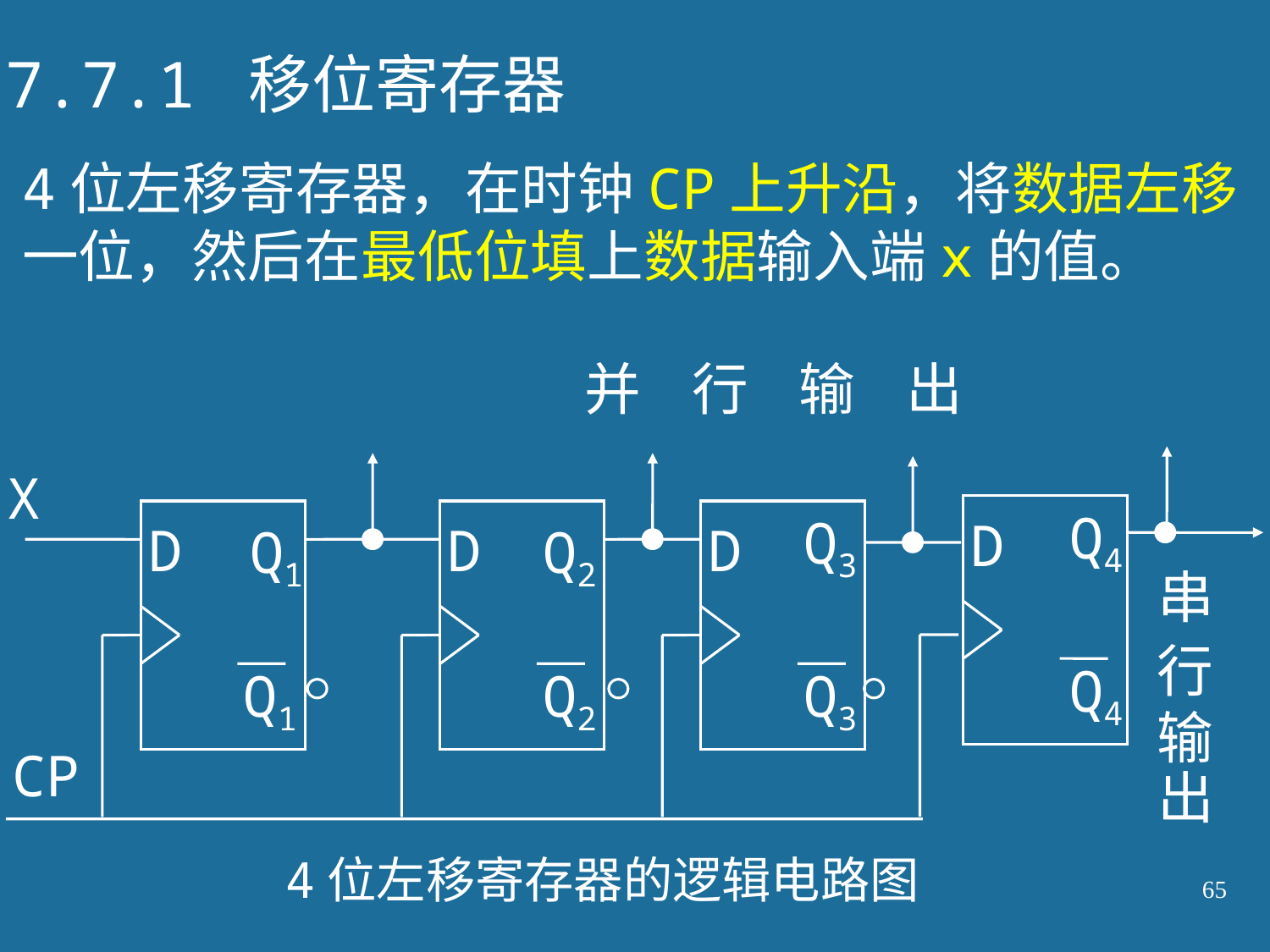

7.7.1 移位寄存器
4位左移寄存器，在时钟CP上升沿，将数据左移一位，然后在最低位填上数据输入端x的值。
并    行    输    出

X

Q4
D

Q4

Q3
D
D
D
Q1
Q2

串
行
输
出

Q1
Q2
Q3

CP

4位左移寄存器的逻辑电路图
65